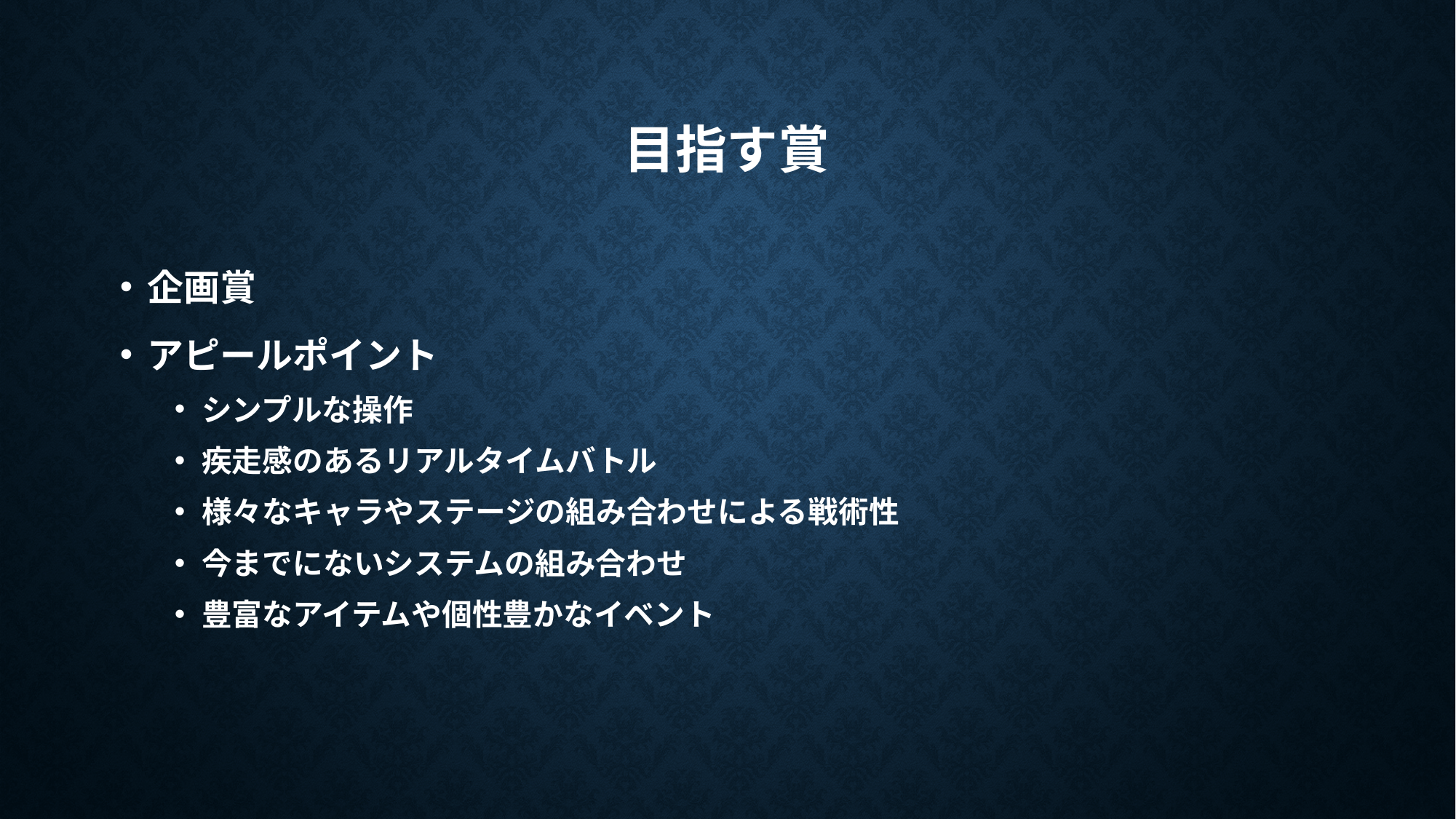

# 目指す賞
企画賞
アピールポイント
シンプルな操作
疾走感のあるリアルタイムバトル
様々なキャラやステージの組み合わせによる戦術性
今までにないシステムの組み合わせ
豊富なアイテムや個性豊かなイベント